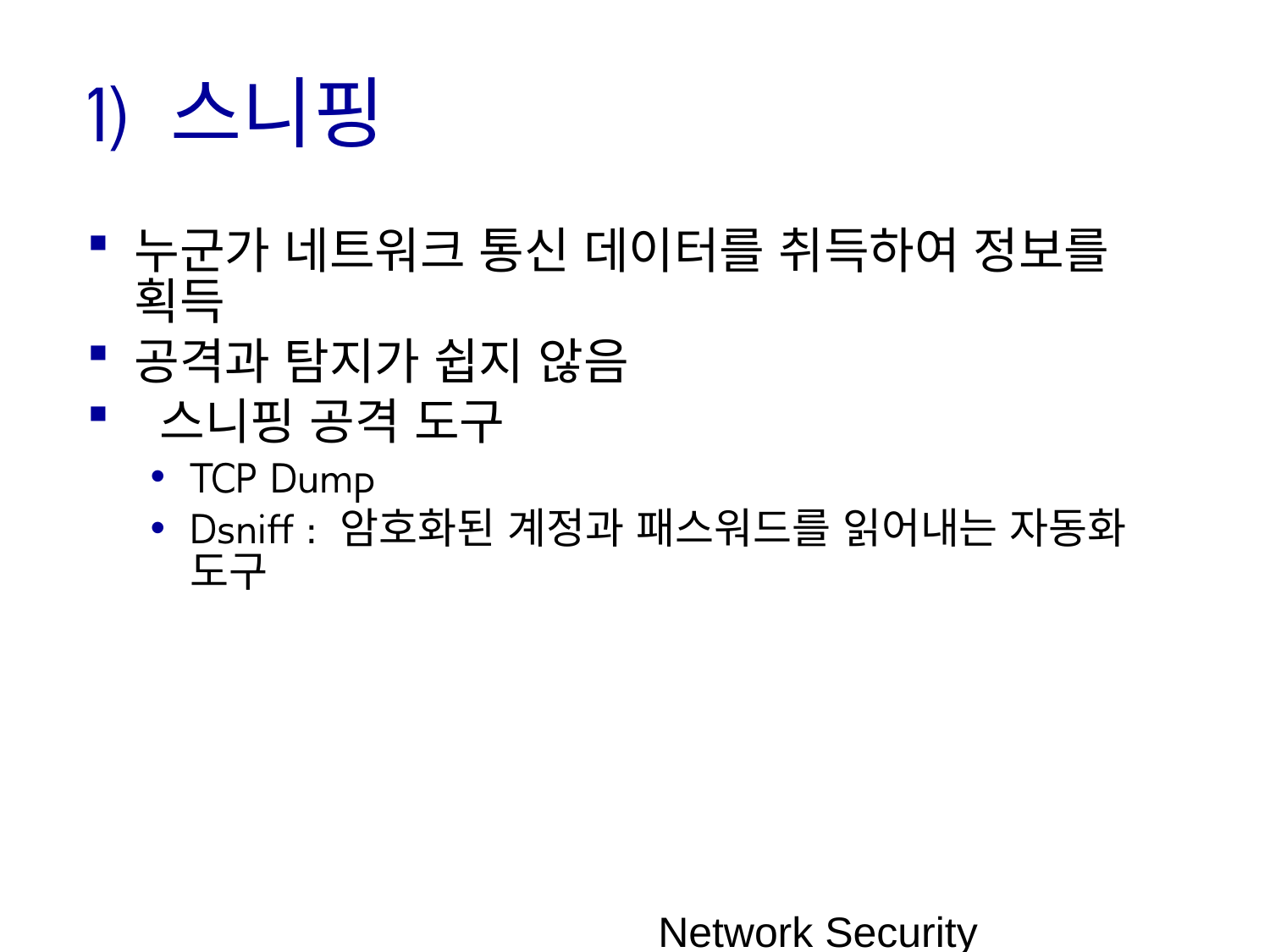

# 1) 스니핑
누군가 네트워크 통신 데이터를 취득하여 정보를 획득
공격과 탐지가 쉽지 않음
 스니핑 공격 도구
TCP Dump
Dsniff : 암호화된 계정과 패스워드를 읽어내는 자동화 도구

Network Security